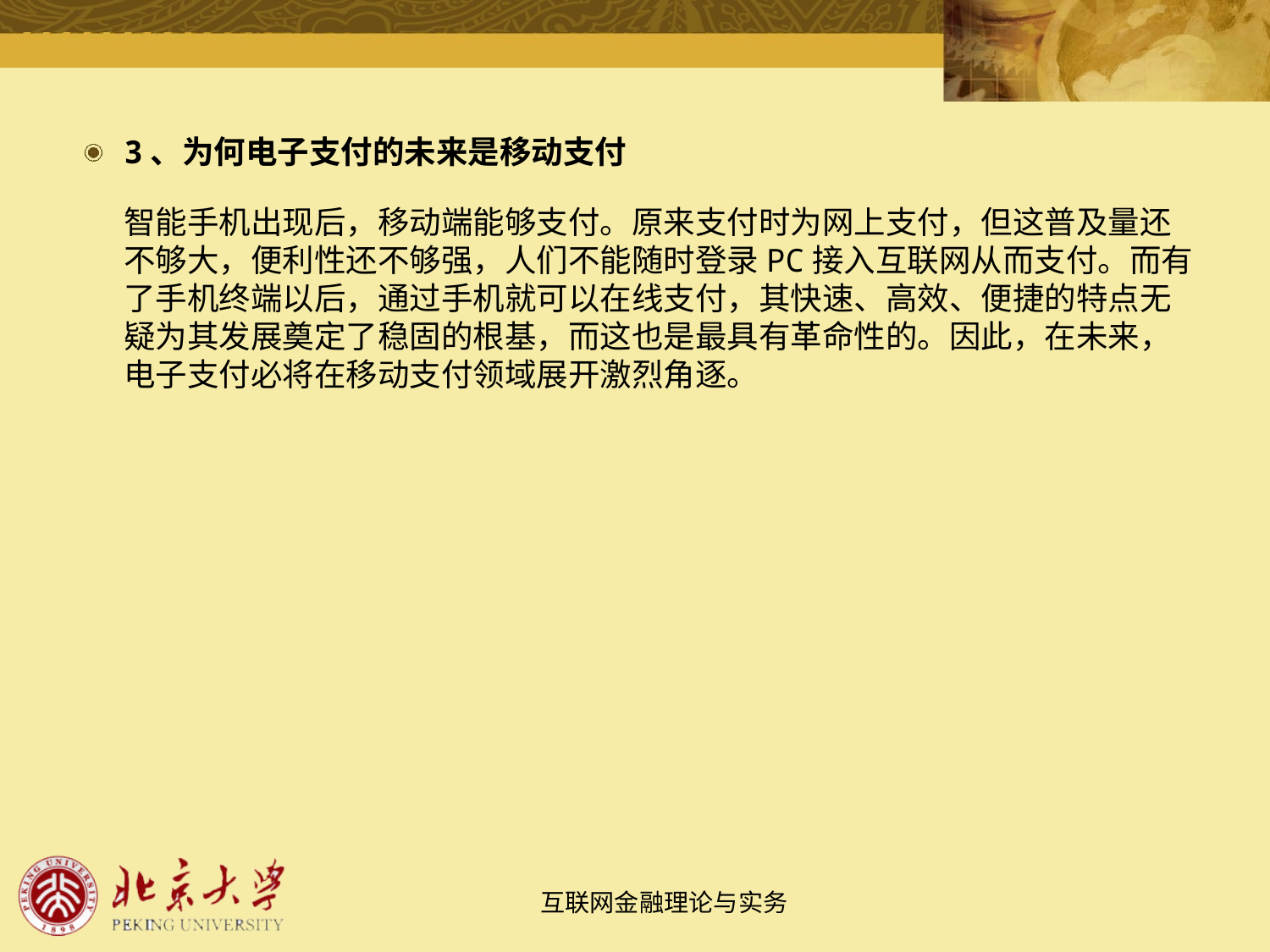

3、为何电子支付的未来是移动支付
智能手机出现后，移动端能够支付。原来支付时为网上支付，但这普及量还不够大，便利性还不够强，人们不能随时登录PC接入互联网从而支付。而有了手机终端以后，通过手机就可以在线支付，其快速、高效、便捷的特点无疑为其发展奠定了稳固的根基，而这也是最具有革命性的。因此，在未来，电子支付必将在移动支付领域展开激烈角逐。